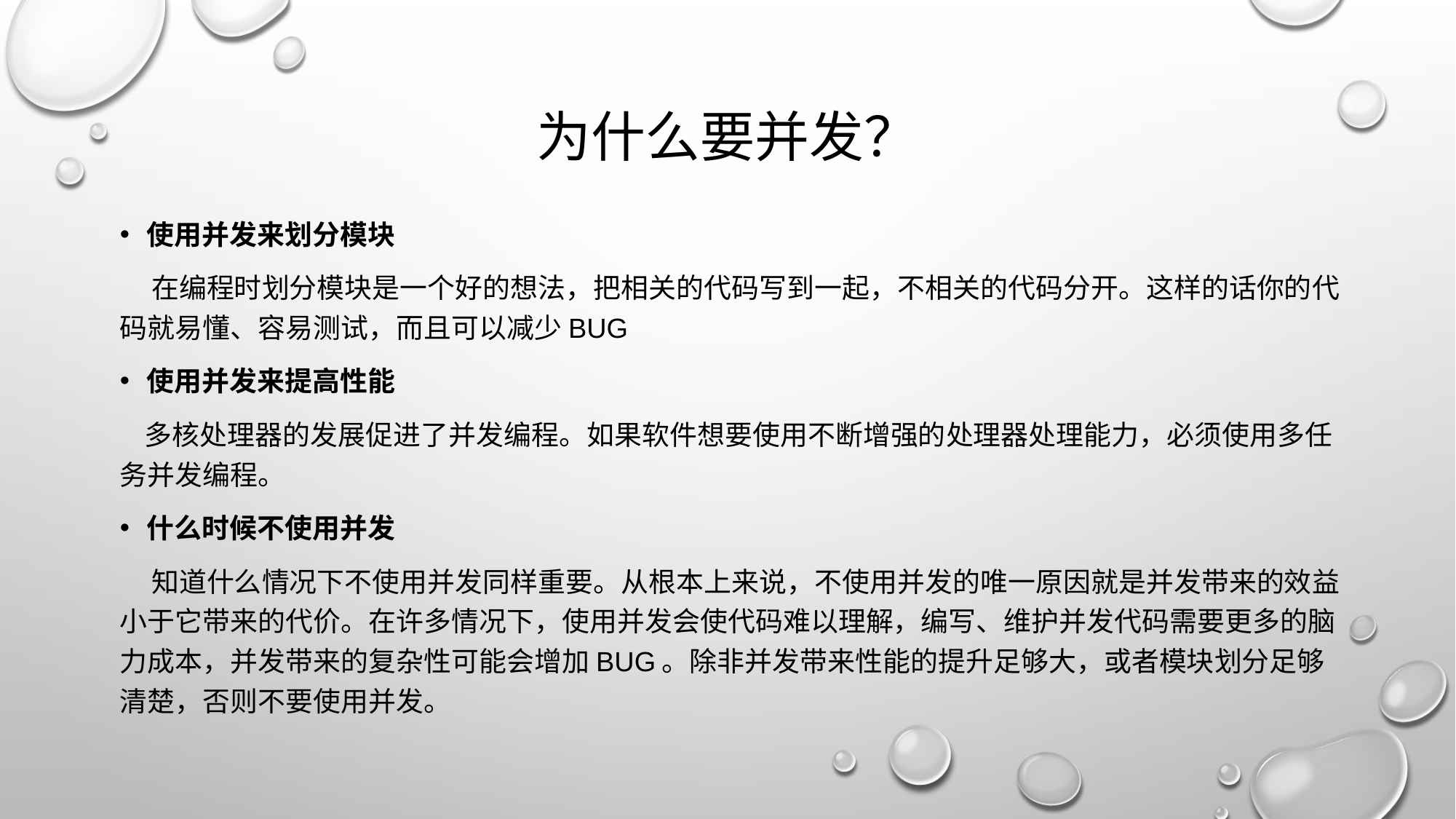

# 为什么要并发？
使用并发来划分模块
    在编程时划分模块是一个好的想法，把相关的代码写到一起，不相关的代码分开。这样的话你的代码就易懂、容易测试，而且可以减少bug
使用并发来提高性能
   多核处理器的发展促进了并发编程。如果软件想要使用不断增强的处理器处理能力，必须使用多任务并发编程。
什么时候不使用并发
    知道什么情况下不使用并发同样重要。从根本上来说，不使用并发的唯一原因就是并发带来的效益小于它带来的代价。在许多情况下，使用并发会使代码难以理解，编写、维护并发代码需要更多的脑力成本，并发带来的复杂性可能会增加bug。除非并发带来性能的提升足够大，或者模块划分足够清楚，否则不要使用并发。